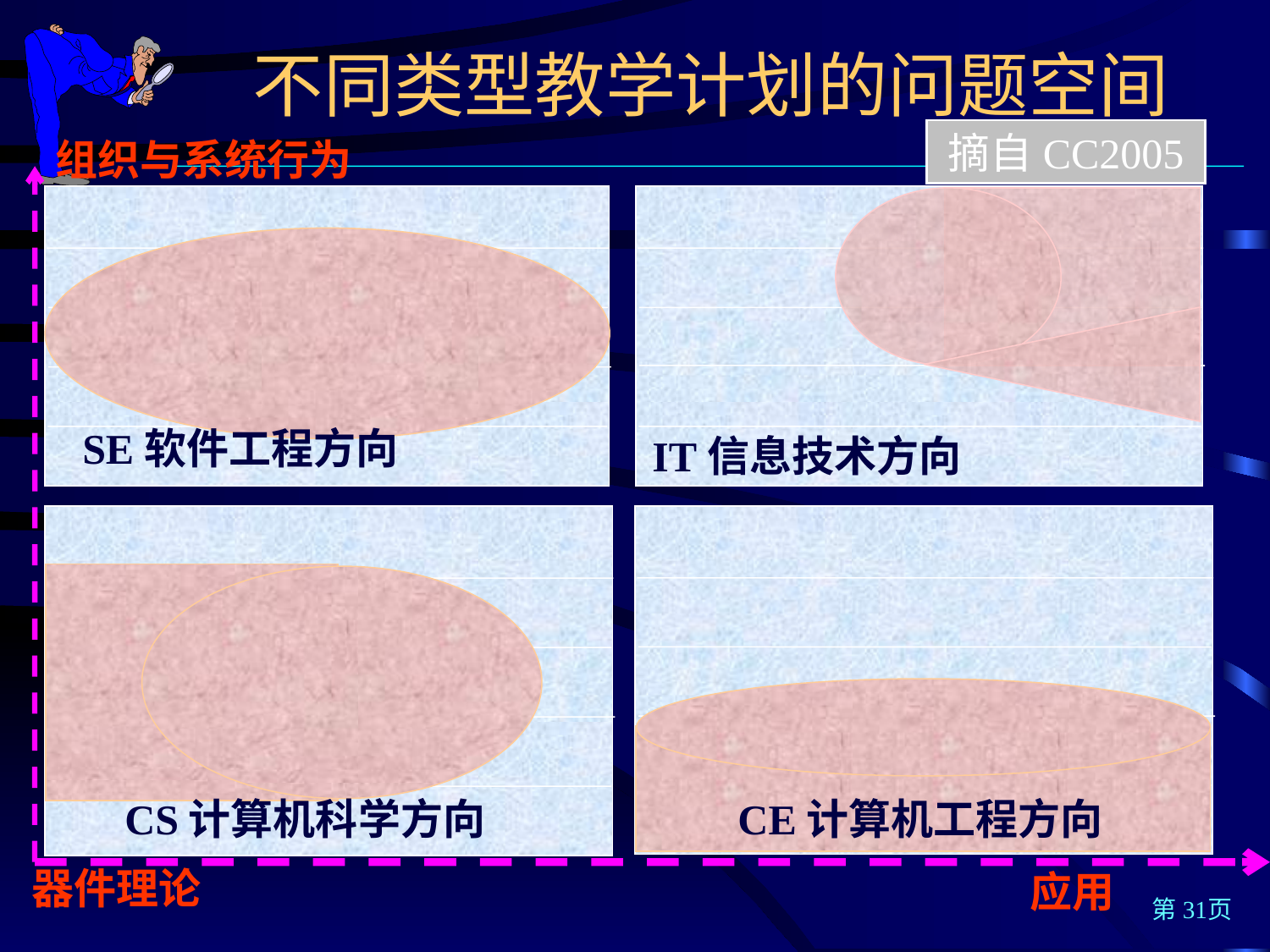

不同类型教学计划的问题空间
摘自CC2005
组织与系统行为

器件理论
应用

SE软件工程方向
IT信息技术方向

CS计算机科学方向
CE计算机工程方向
第31页